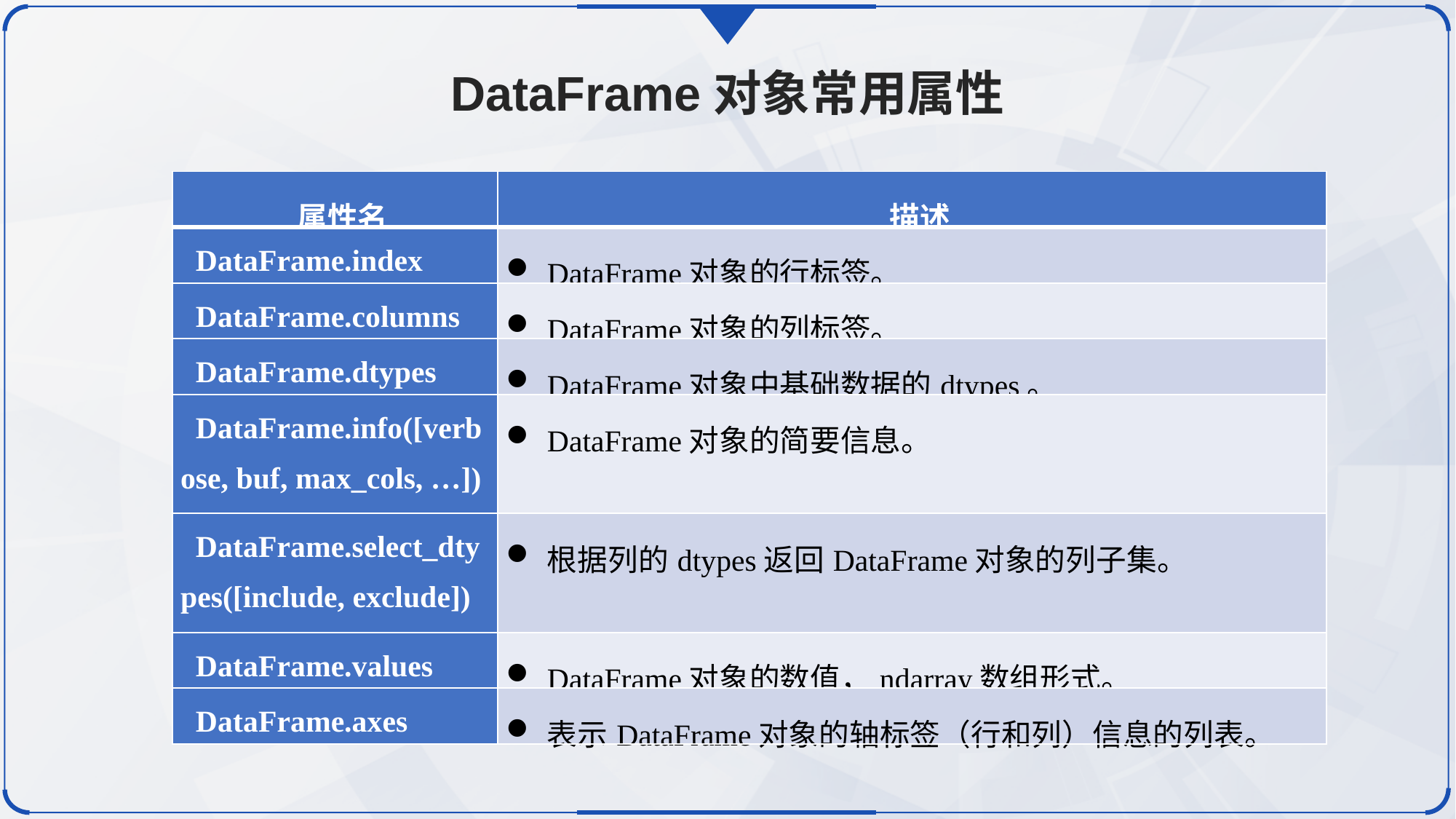

DataFrame对象常用属性
| 属性名 | 描述 |
| --- | --- |
| DataFrame.index | DataFrame对象的行标签。 |
| DataFrame.columns | DataFrame对象的列标签。 |
| DataFrame.dtypes | DataFrame对象中基础数据的dtypes。 |
| DataFrame.info([verbose, buf, max\_cols, …]) | DataFrame对象的简要信息。 |
| DataFrame.select\_dtypes([include, exclude]) | 根据列的dtypes返回DataFrame对象的列子集。 |
| DataFrame.values | DataFrame对象的数值，ndarray数组形式。 |
| DataFrame.axes | 表示DataFrame对象的轴标签（行和列）信息的列表。 |